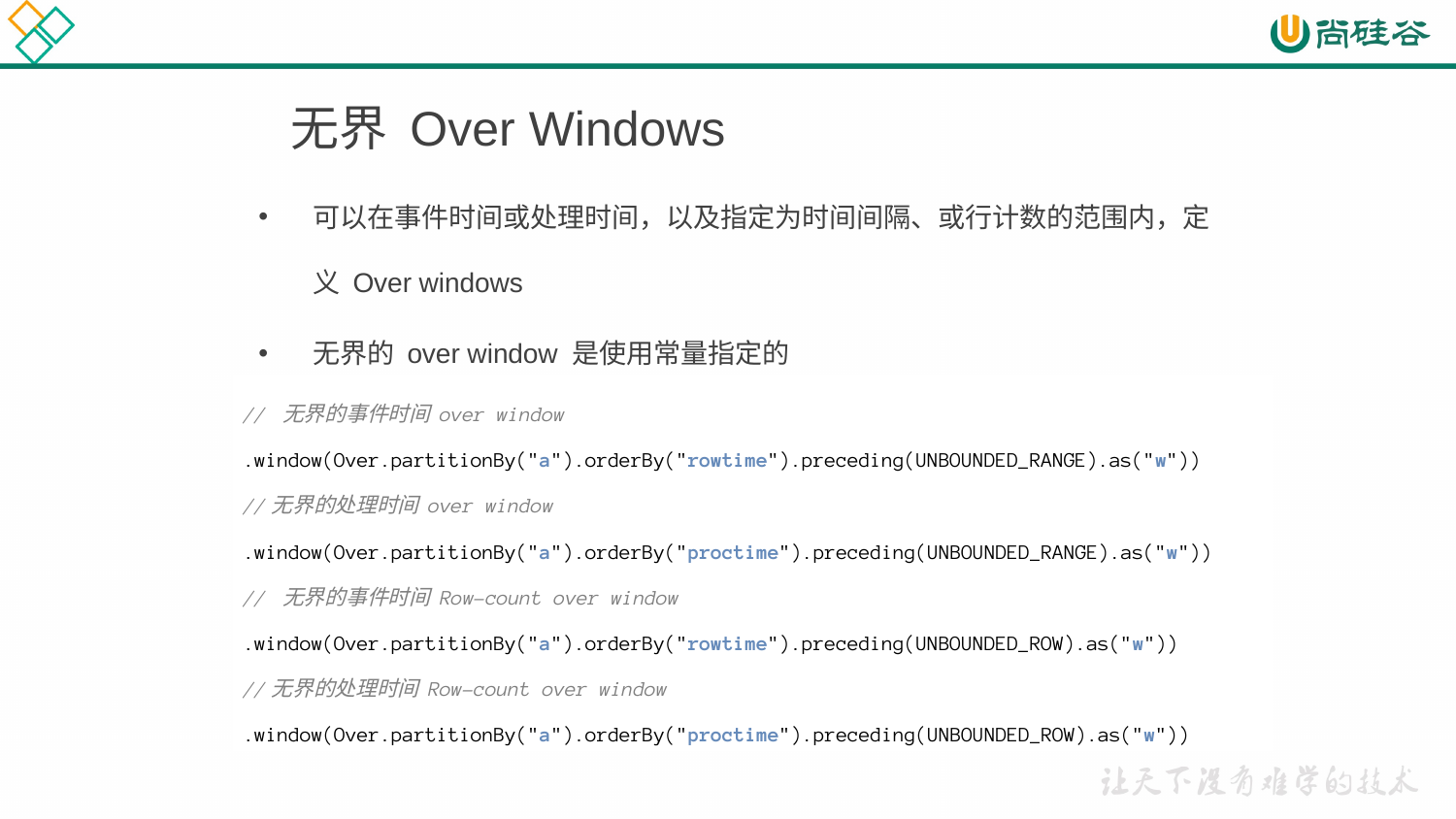

# 无界 Over Windows
可以在事件时间或处理时间，以及指定为时间间隔、或行计数的范围内，定义 Over windows
无界的 over window 是使用常量指定的
// 无界的事件时间 over window
.window(Over.partitionBy("a").orderBy("rowtime").preceding(UNBOUNDED_RANGE).as("w"))
//无界的处理时间 over window
.window(Over.partitionBy("a").orderBy("proctime").preceding(UNBOUNDED_RANGE).as("w"))
// 无界的事件时间 Row-count over window
.window(Over.partitionBy("a").orderBy("rowtime").preceding(UNBOUNDED_ROW).as("w"))
//无界的处理时间 Row-count over window
.window(Over.partitionBy("a").orderBy("proctime").preceding(UNBOUNDED_ROW).as("w"))